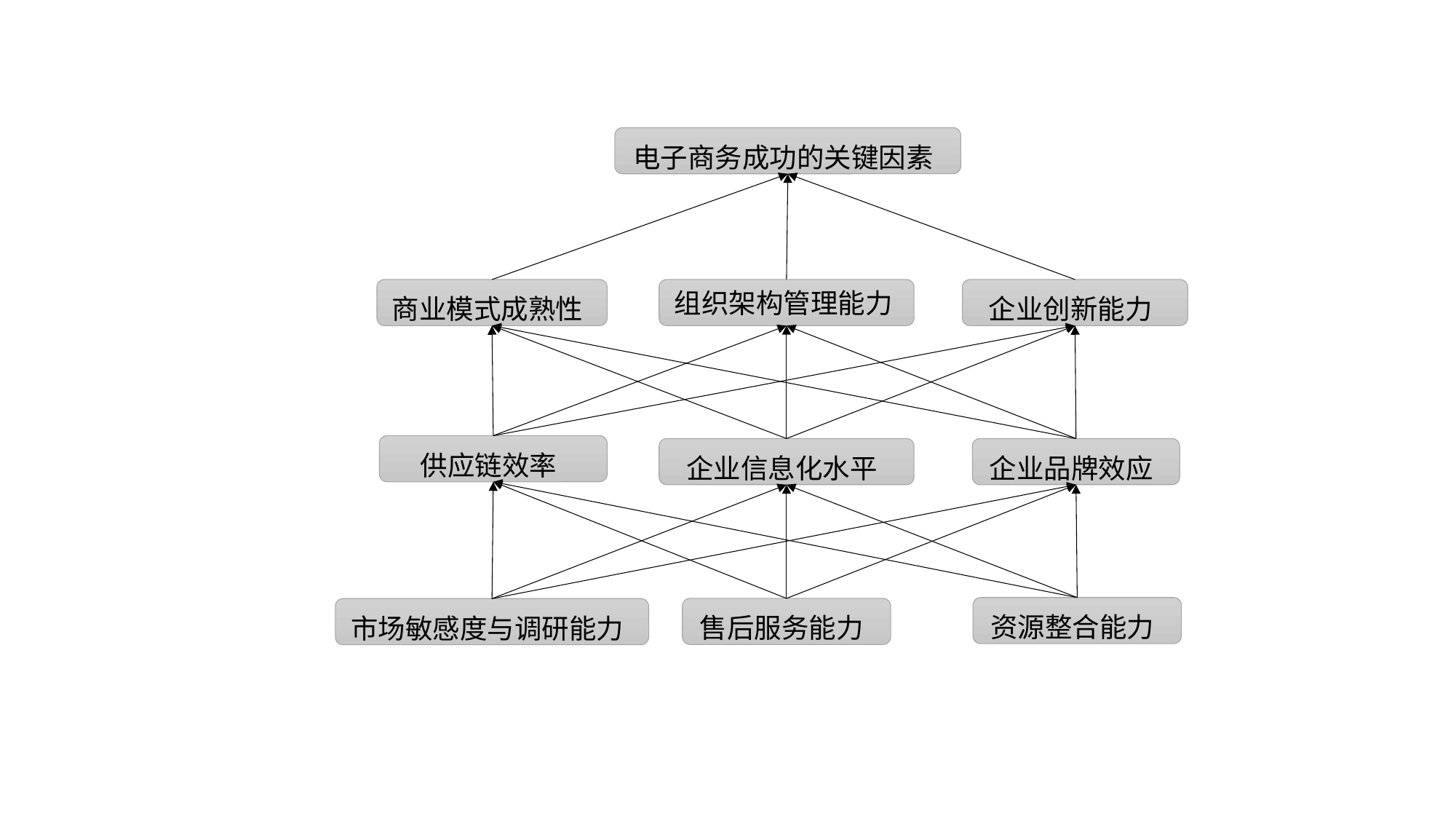

电子商务成功的关键因素
企业创新能力
商业模式成熟性
组织架构管理能力
供应链效率
企业信息化水平
企业品牌效应
资源整合能力
售后服务能力
市场敏感度与调研能力